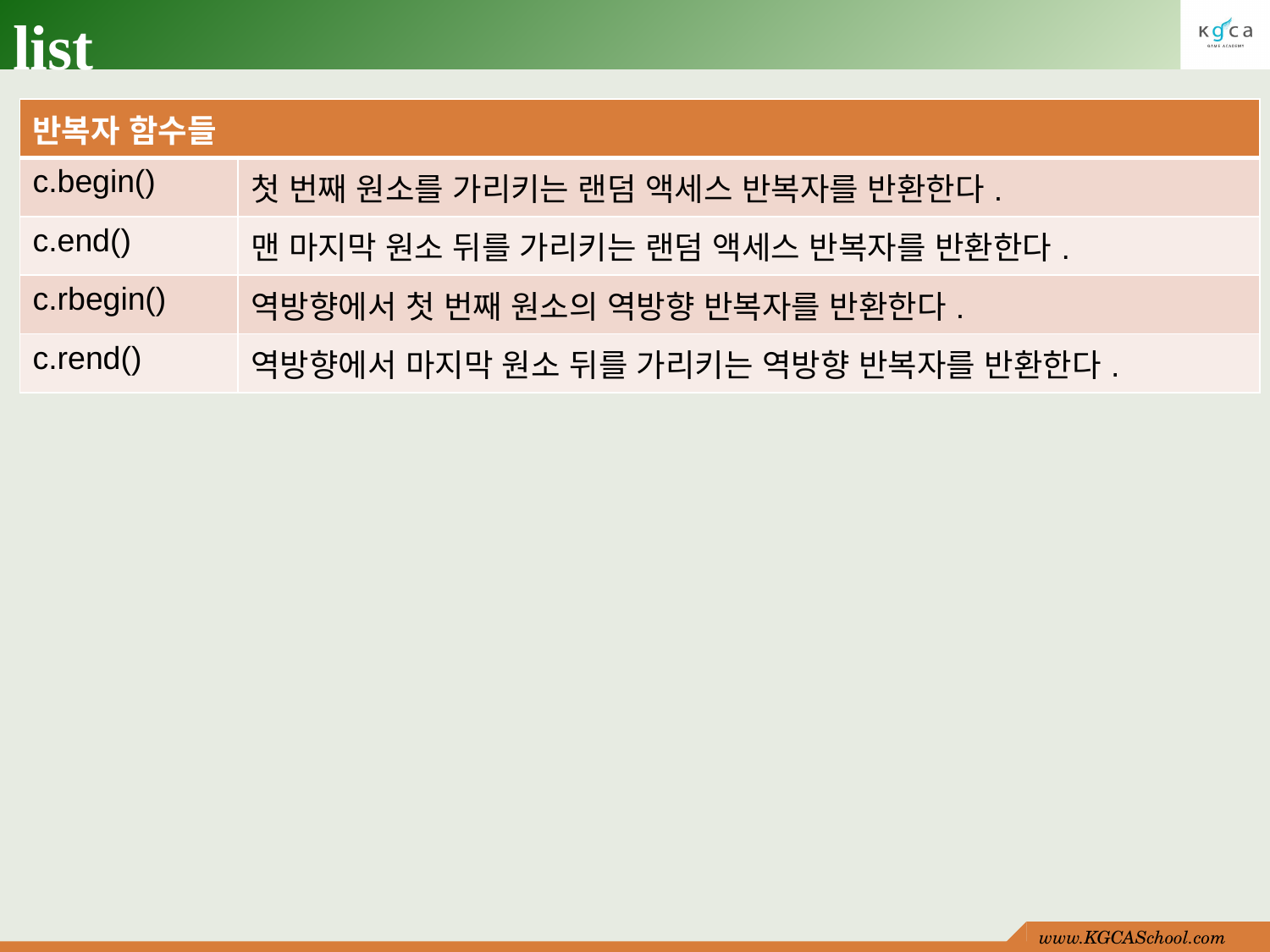

# list
| 반복자 함수들 |  |
| --- | --- |
| c.begin() | 첫 번째 원소를 가리키는 랜덤 액세스 반복자를 반환한다. |
| c.end() | 맨 마지막 원소 뒤를 가리키는 랜덤 액세스 반복자를 반환한다. |
| c.rbegin() | 역방향에서 첫 번째 원소의 역방향 반복자를 반환한다. |
| c.rend() | 역방향에서 마지막 원소 뒤를 가리키는 역방향 반복자를 반환한다. |